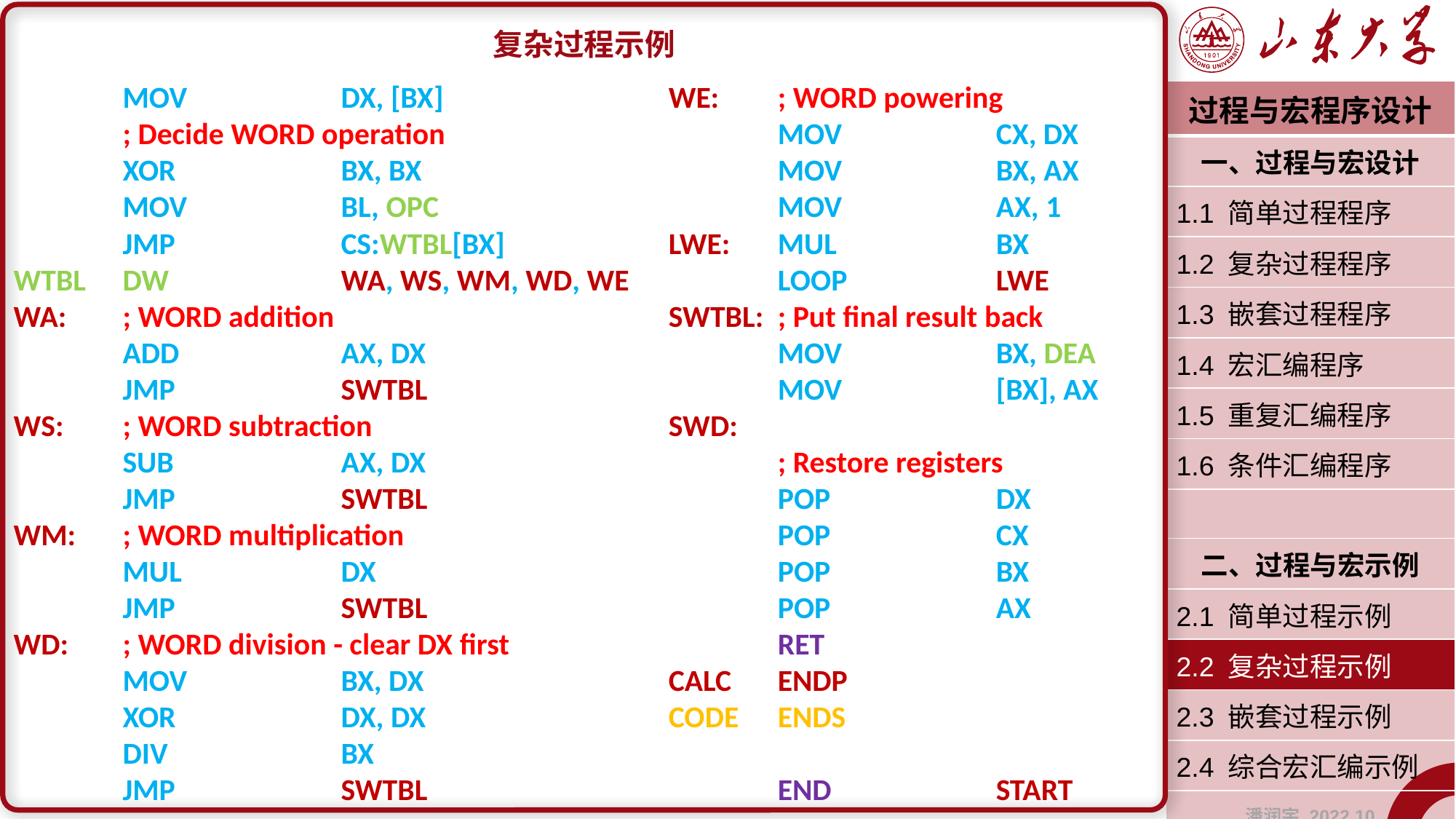

复杂过程示例
	MOV		DX, [BX]
	; Decide WORD operation
	XOR		BX, BX
	MOV		BL, OPC
	JMP		CS:WTBL[BX]
WTBL	DW		WA, WS, WM, WD, WE
WA:	; WORD addition
	ADD		AX, DX
	JMP		SWTBL
WS:	; WORD subtraction
	SUB		AX, DX
	JMP		SWTBL
WM:	; WORD multiplication
	MUL		DX
	JMP		SWTBL
WD:	; WORD division - clear DX first
	MOV		BX, DX
	XOR		DX, DX
	DIV		BX
	JMP		SWTBL
WE:	; WORD powering
	MOV		CX, DX
	MOV		BX, AX
	MOV		AX, 1
LWE:	MUL		BX
	LOOP		LWE
SWTBL:	; Put final result back
	MOV		BX, DEA
	MOV		[BX], AX
SWD:
	; Restore registers
	POP		DX
	POP		CX
	POP		BX
	POP		AX
	RET
CALC	ENDP
CODE	ENDS

	END		START
| 过程与宏程序设计 |
| --- |
| 一、过程与宏设计 |
| 1.1 简单过程程序 |
| 1.2 复杂过程程序 |
| 1.3 嵌套过程程序 |
| 1.4 宏汇编程序 |
| 1.5 重复汇编程序 |
| 1.6 条件汇编程序 |
|  |
| 二、过程与宏示例 |
| 2.1 简单过程示例 |
| 2.2 复杂过程示例 |
| 2.3 嵌套过程示例 |
| 2.4 综合宏汇编示例 |
| 潘润宇 2022.10 |